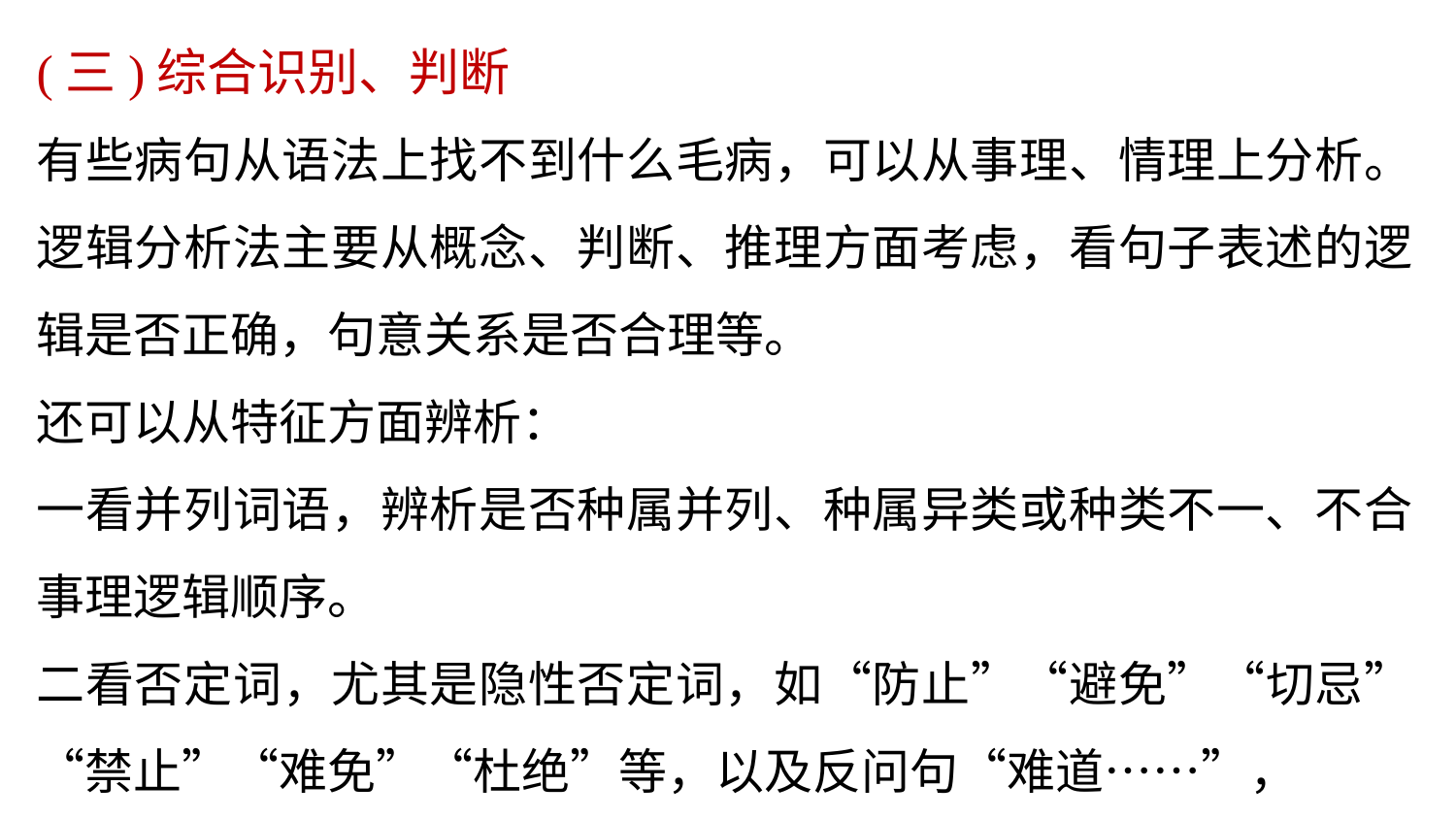

(三)综合识别、判断
有些病句从语法上找不到什么毛病，可以从事理、情理上分析。逻辑分析法主要从概念、判断、推理方面考虑，看句子表述的逻辑是否正确，句意关系是否合理等。
还可以从特征方面辨析：
一看并列词语，辨析是否种属并列、种属异类或种类不一、不合事理逻辑顺序。
二看否定词，尤其是隐性否定词，如“防止”“避免”“切忌”“禁止”“难免”“杜绝”等，以及反问句“难道……”，